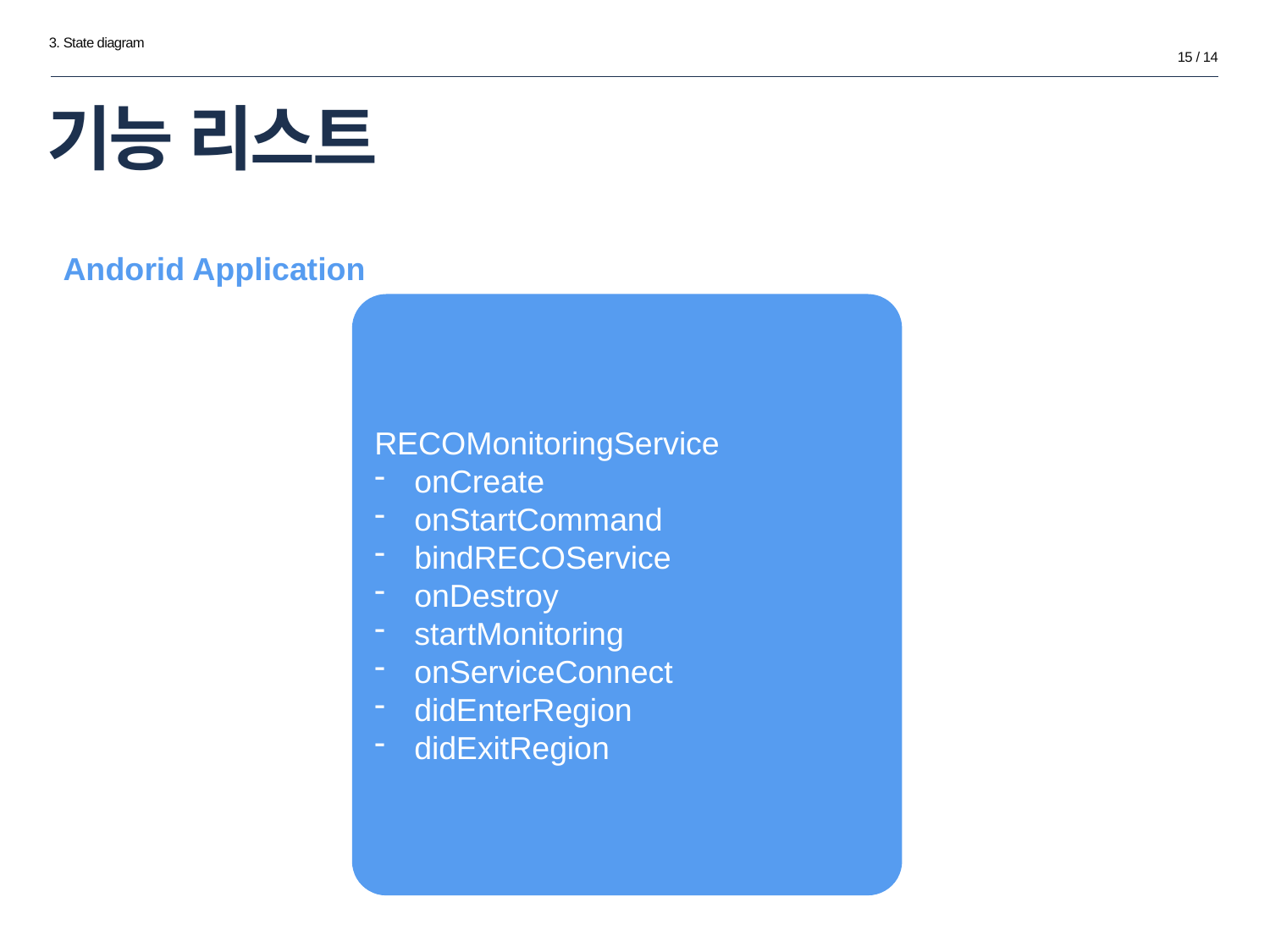

3. State diagram
15 / 14
# 기능 리스트

Andorid Application

RECOMonitoringService
onCreate
onStartCommand
bindRECOService
onDestroy
startMonitoring
onServiceConnect
didEnterRegion
didExitRegion